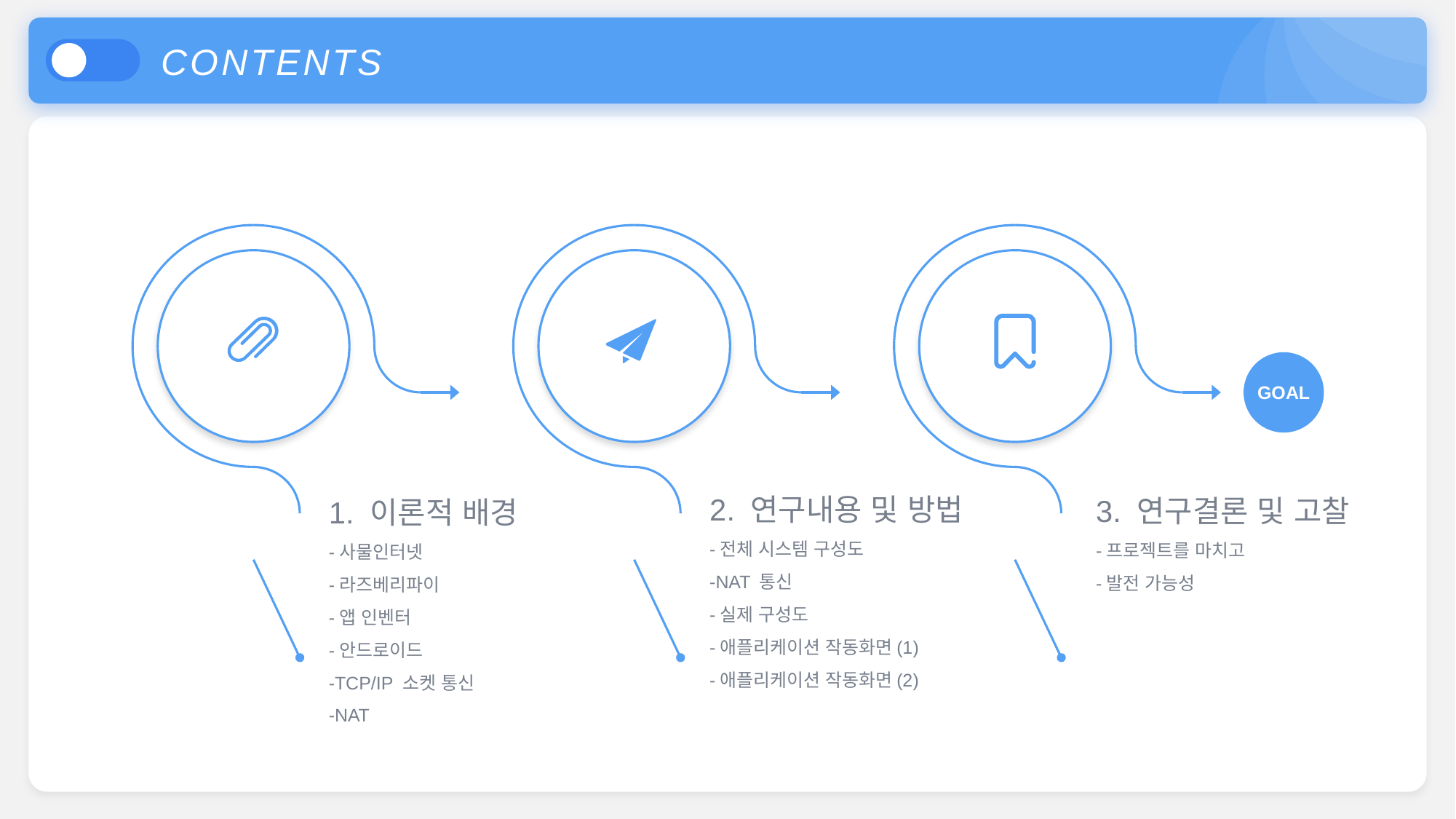

CONTENTS

GOAL

2. 연구내용 및 방법
-전체 시스템 구성도
-NAT 통신
-실제 구성도
-애플리케이션 작동화면(1)
-애플리케이션 작동화면(2)

3. 연구결론 및 고찰
-프로젝트를 마치고
-발전 가능성
1. 이론적 배경
-사물인터넷
-라즈베리파이
-앱 인벤터
-안드로이드
-TCP/IP 소켓 통신
-NAT